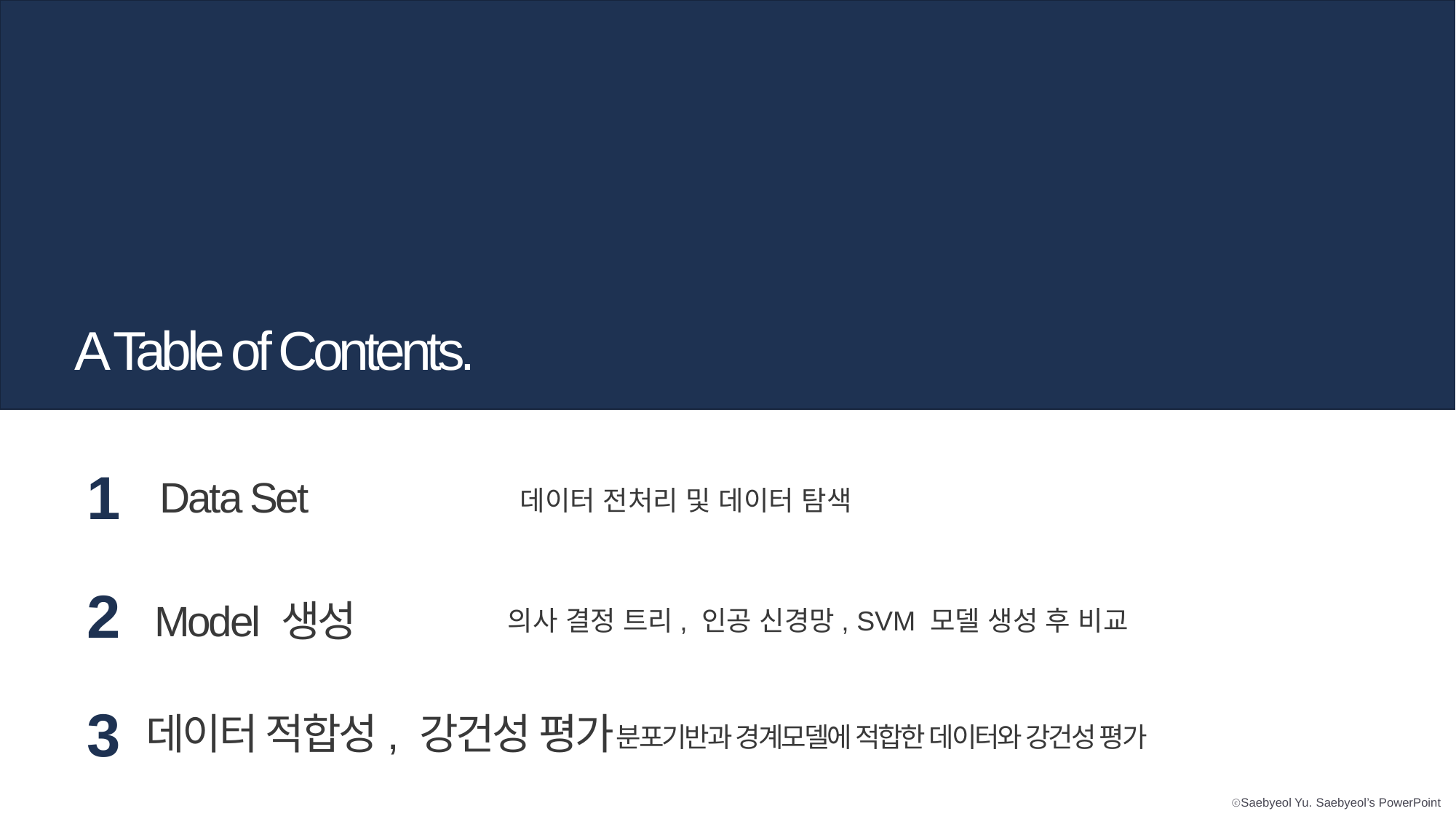

A Table of Contents.
1
Data Set
데이터 전처리 및 데이터 탐색
2
Model 생성
데이터 적합성, 강건성 평가
의사 결정 트리, 인공 신경망, SVM 모델 생성 후 비교
3

분포기반과 경계모델에 적합한 데이터와 강건성 평가